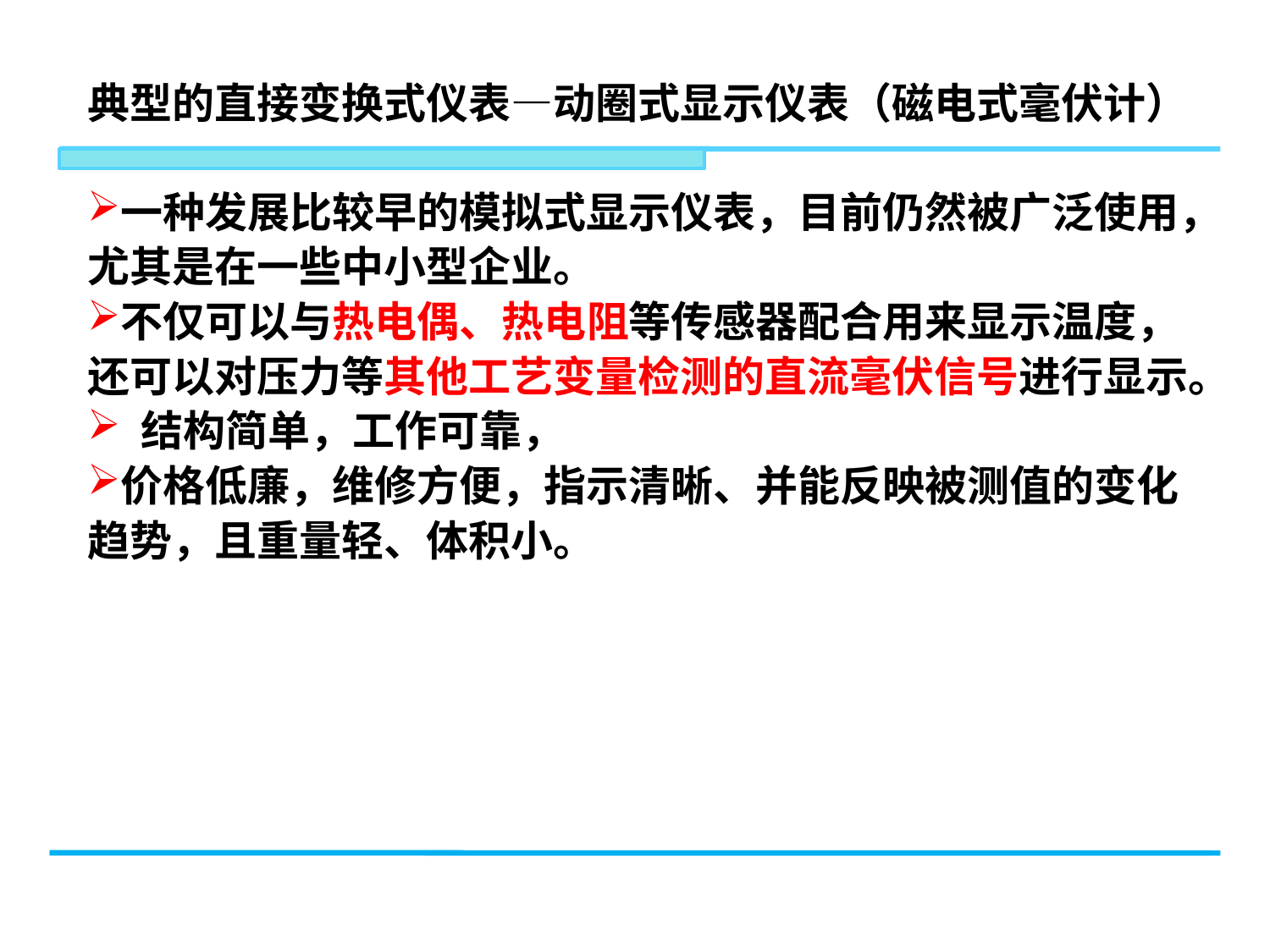

典型的直接变换式仪表—动圈式显示仪表（磁电式毫伏计）

一种发展比较早的模拟式显示仪表，目前仍然被广泛使用，尤其是在一些中小型企业。
不仅可以与热电偶、热电阻等传感器配合用来显示温度，还可以对压力等其他工艺变量检测的直流毫伏信号进行显示。
 结构简单，工作可靠，
价格低廉，维修方便，指示清晰、并能反映被测值的变化趋势，且重量轻、体积小。